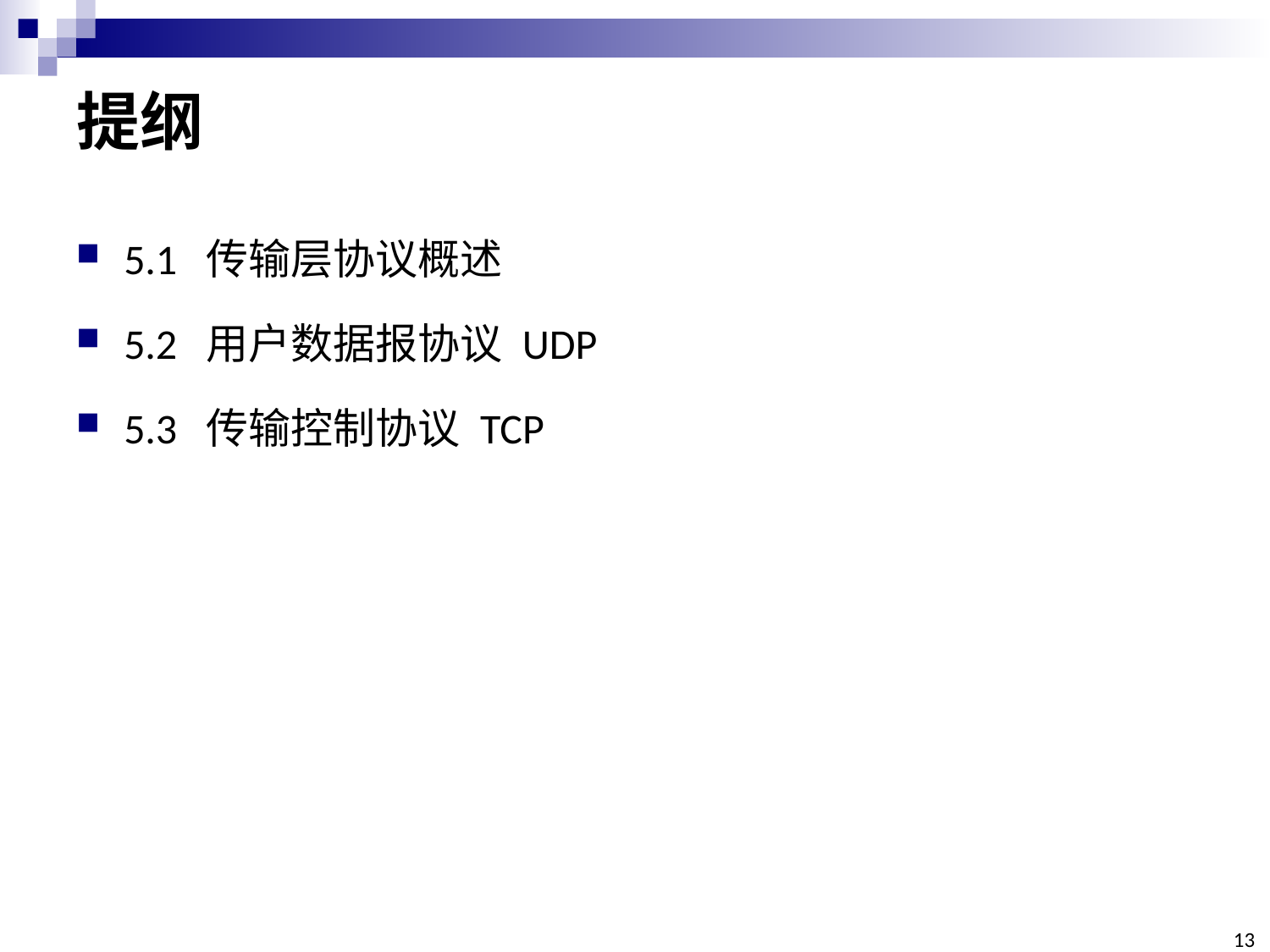

# 提纲
5.1  传输层协议概述
5.2  用户数据报协议 UDP
5.3  传输控制协议 TCP
13